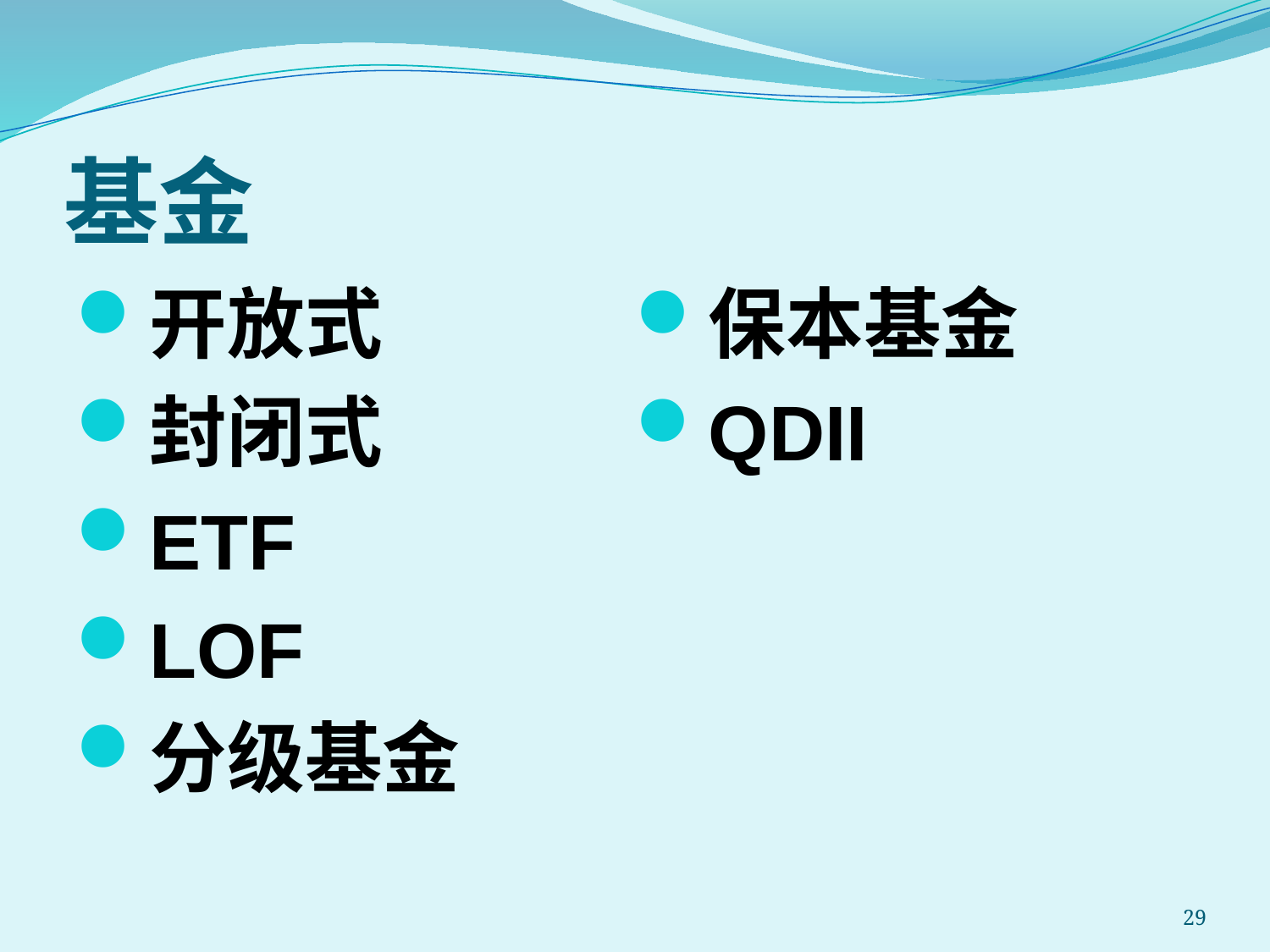

# 基金
开放式
封闭式
ETF
LOF
分级基金
保本基金
QDII
29